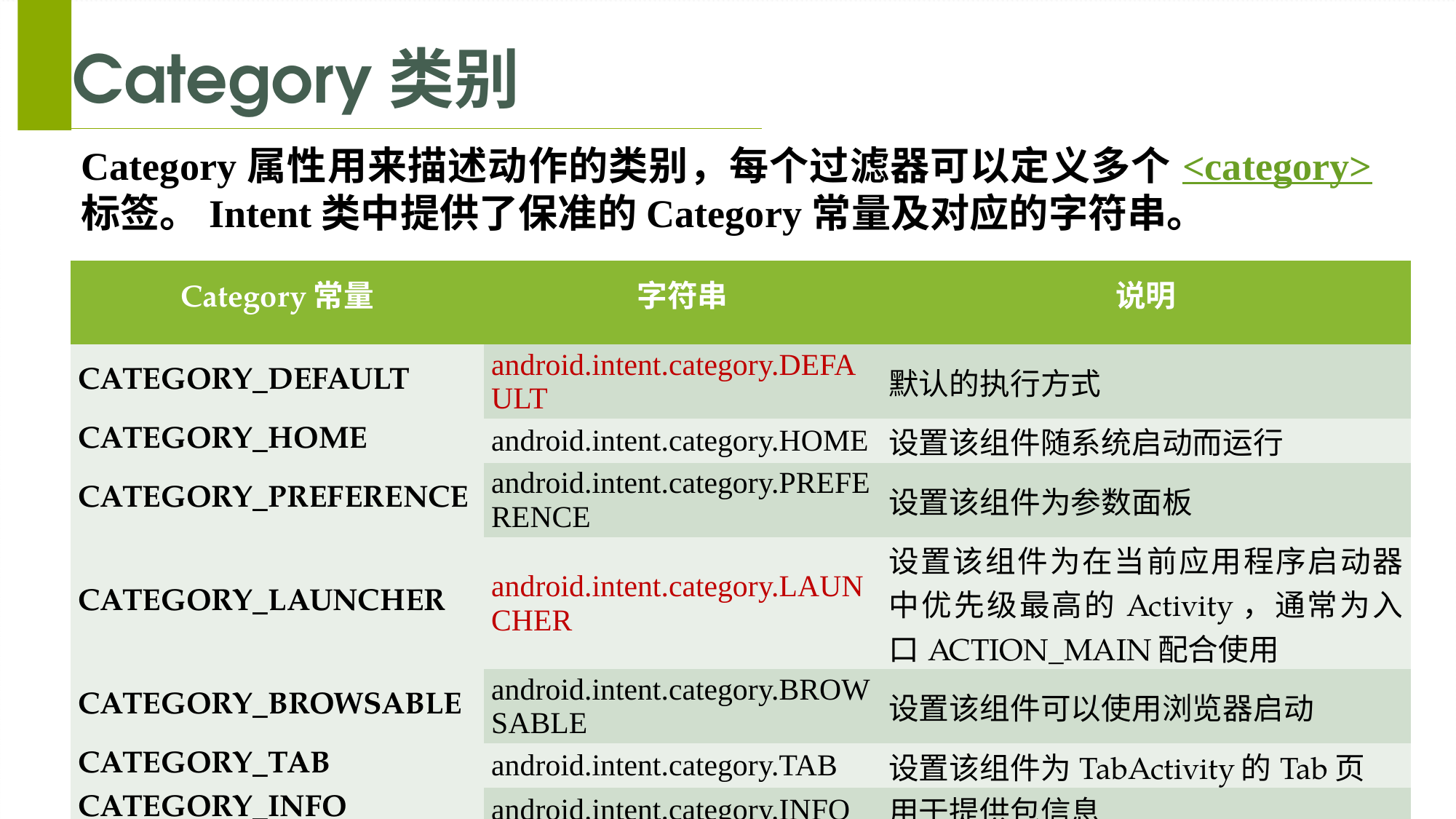

# Category类别
Category属性用来描述动作的类别，每个过滤器可以定义多个<category>标签。Intent类中提供了保准的Category常量及对应的字符串。
| Category常量 | 字符串 | 说明 |
| --- | --- | --- |
| CATEGORY\_DEFAULT | android.intent.category.DEFAULT | 默认的执行方式 |
| CATEGORY\_HOME | android.intent.category.HOME | 设置该组件随系统启动而运行 |
| CATEGORY\_PREFERENCE | android.intent.category.PREFERENCE | 设置该组件为参数面板 |
| CATEGORY\_LAUNCHER | android.intent.category.LAUNCHER | 设置该组件为在当前应用程序启动器中优先级最高的Activity，通常为入口ACTION\_MAIN配合使用 |
| CATEGORY\_BROWSABLE | android.intent.category.BROWSABLE | 设置该组件可以使用浏览器启动 |
| CATEGORY\_TAB | android.intent.category.TAB | 设置该组件为TabActivity的Tab页 |
| CATEGORY\_INFO | android.intent.category.INFO | 用于提供包信息 |